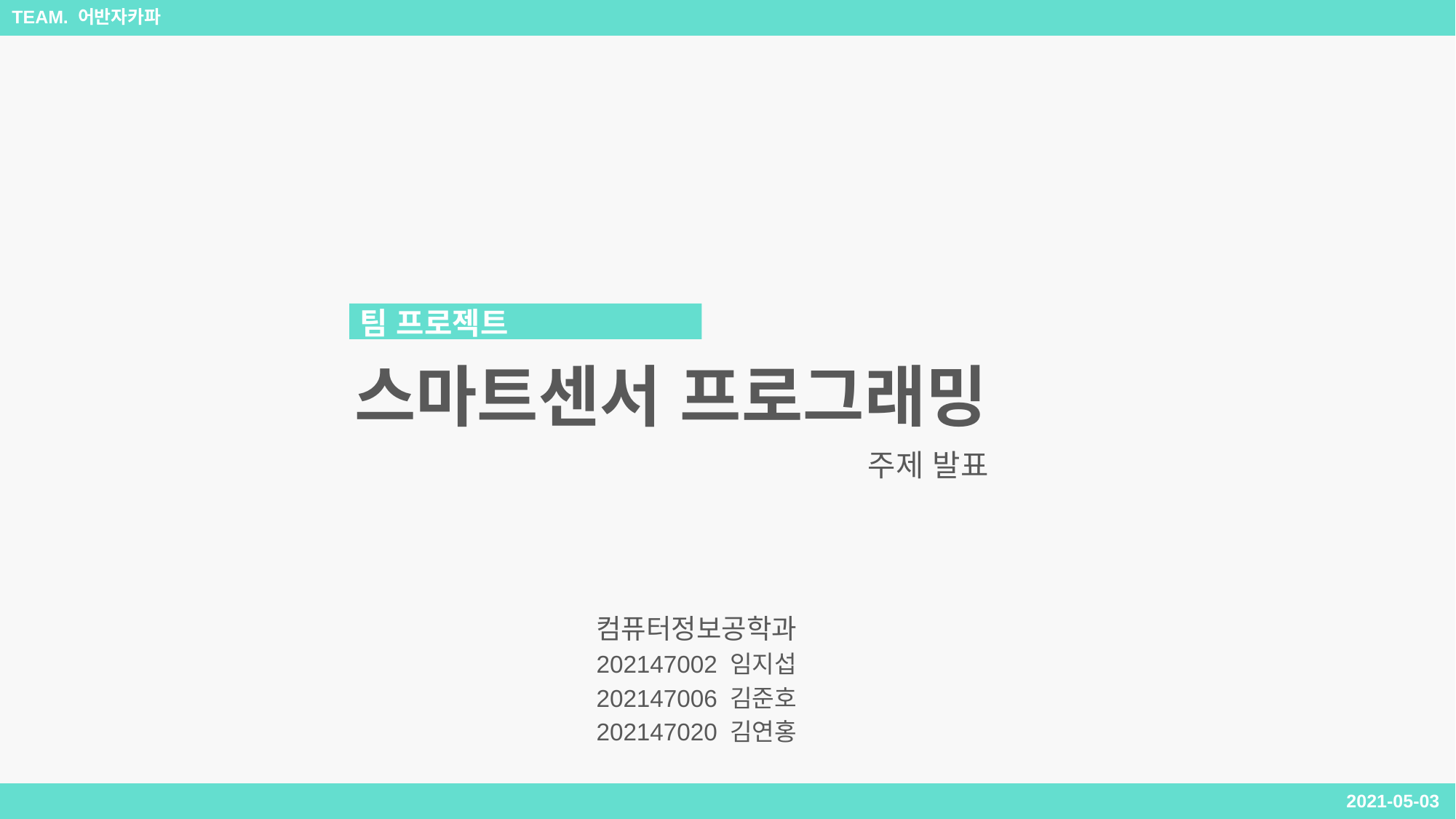

TEAM. 어반자카파
팀 프로젝트

스마트센서 프로그래밍
주제 발표
컴퓨터정보공학과
202147002 임지섭
202147006 김준호
202147020 김연홍

2021-05-03